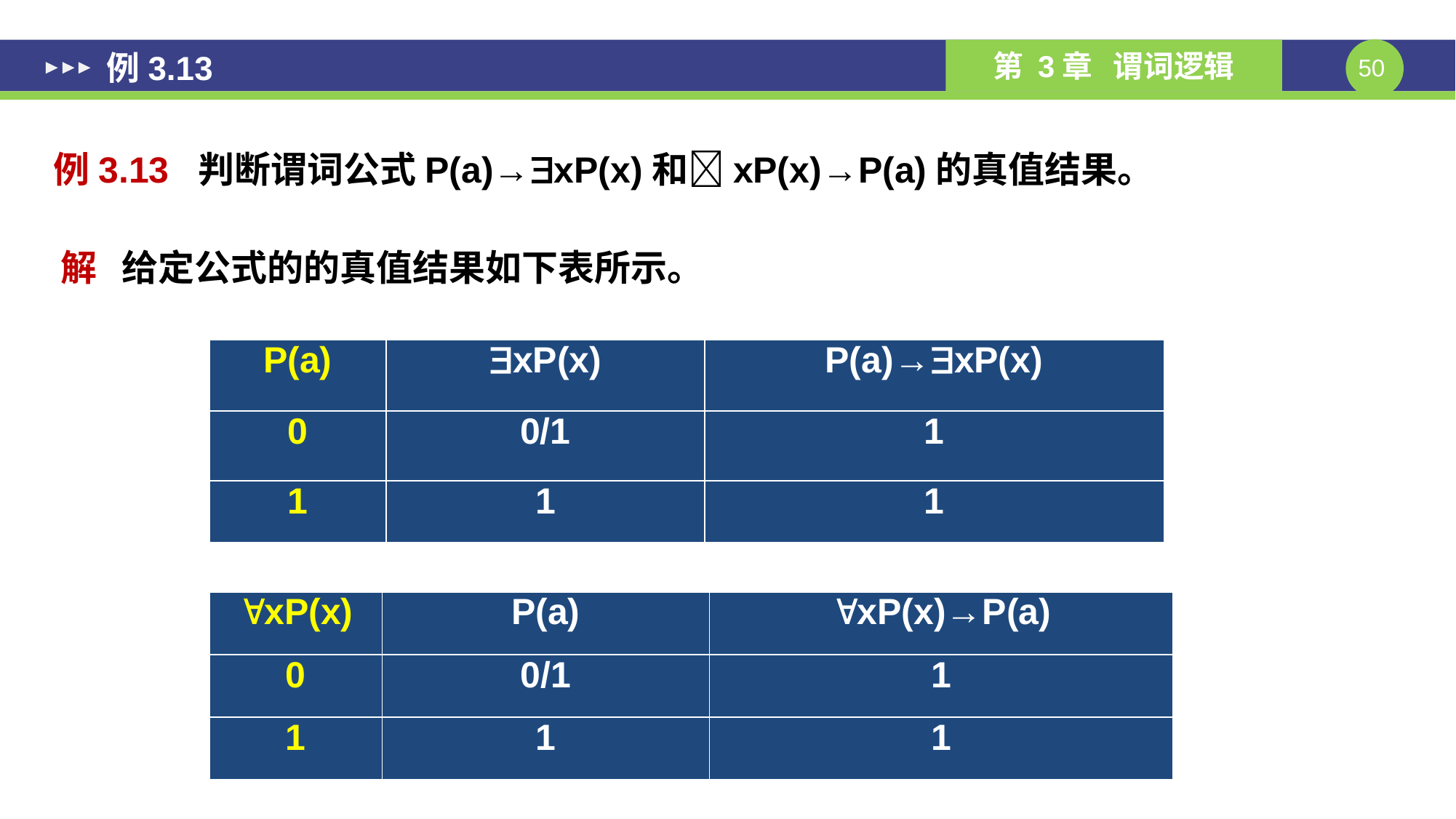

例3.13
例3.13  判断谓词公式P(a)→∃xP(x)和∀xP(x)→P(a)的真值结果。
解   给定公式的的真值结果如下表所示。
| P(a) | ∃xP(x) | P(a)→∃xP(x) |
| --- | --- | --- |
| 0 | 0/1 | 1 |
| 1 | 1 | 1 |
| ∀xP(x) | P(a) | ∀xP(x)→P(a) |
| --- | --- | --- |
| 0 | 0/1 | 1 |
| 1 | 1 | 1 |